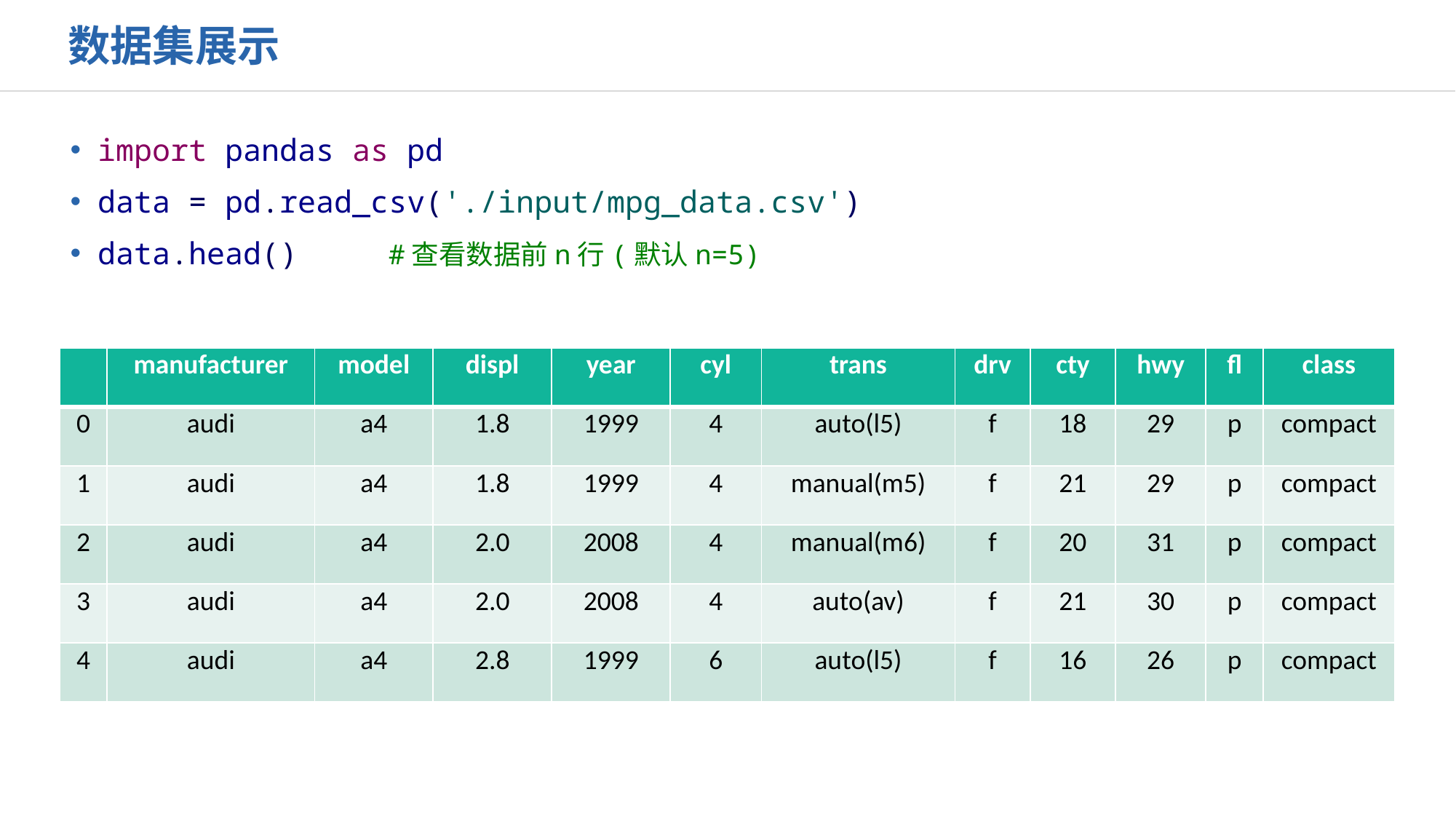

数据集展示
import pandas as pd
data = pd.read_csv('./input/mpg_data.csv')
data.head()     #查看数据前n行(默认n=5)

|  | manufacturer | model | displ | year | cyl | trans | drv | cty | hwy | fl | class |
| --- | --- | --- | --- | --- | --- | --- | --- | --- | --- | --- | --- |
| 0 | audi | a4 | 1.8 | 1999 | 4 | auto(l5) | f | 18 | 29 | p | compact |
| 1 | audi | a4 | 1.8 | 1999 | 4 | manual(m5) | f | 21 | 29 | p | compact |
| 2 | audi | a4 | 2.0 | 2008 | 4 | manual(m6) | f | 20 | 31 | p | compact |
| 3 | audi | a4 | 2.0 | 2008 | 4 | auto(av) | f | 21 | 30 | p | compact |
| 4 | audi | a4 | 2.8 | 1999 | 6 | auto(l5) | f | 16 | 26 | p | compact |